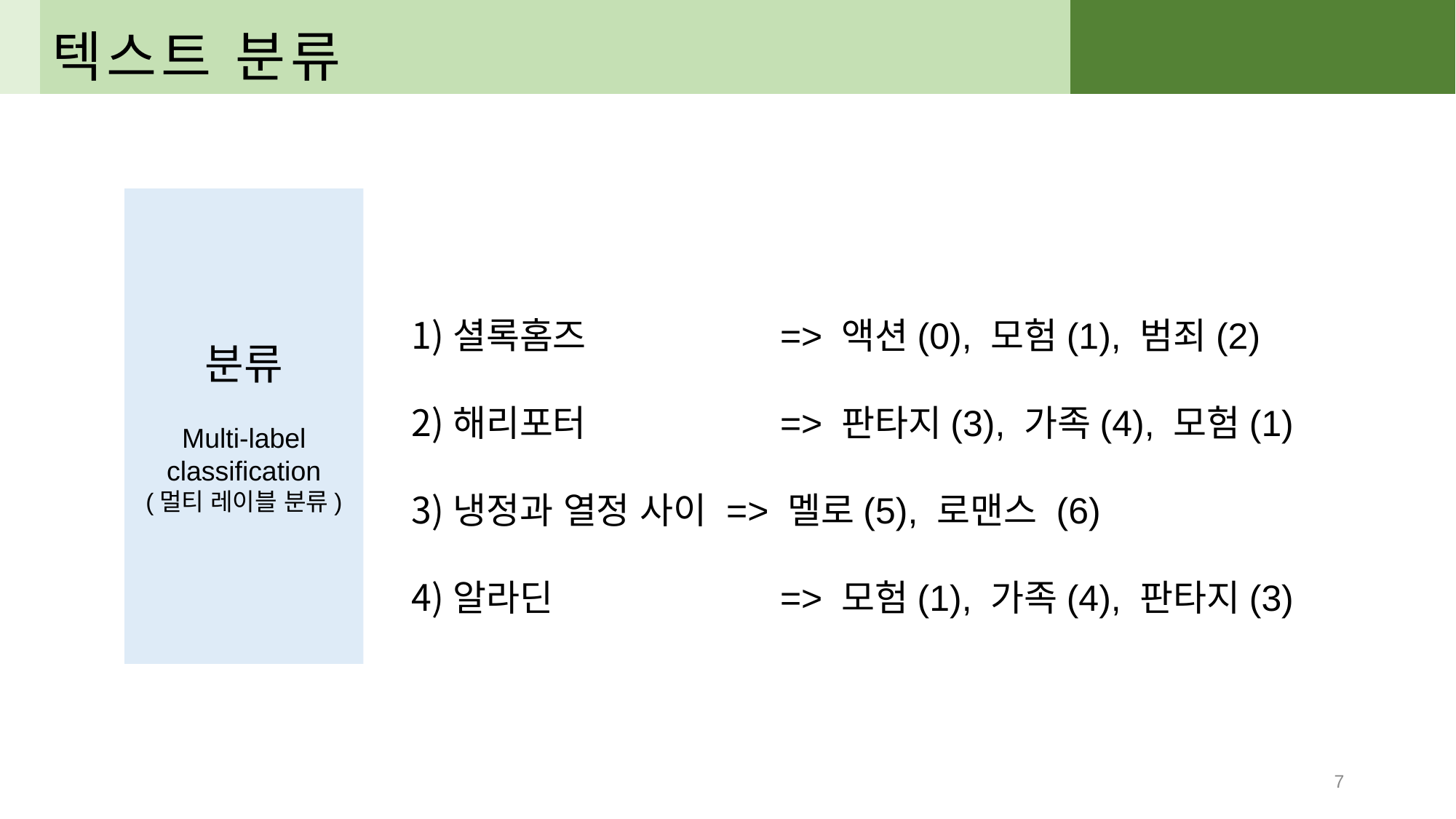

텍스트 분류

분류

Multi-label classification
(멀티 레이블 분류)
셜록홈즈 		=> 액션(0), 모험(1), 범죄(2)
해리포터 		=> 판타지(3), 가족(4), 모험(1)
냉정과 열정 사이 => 멜로(5), 로맨스 (6)
알라딘 		=> 모험(1), 가족(4), 판타지(3)
7